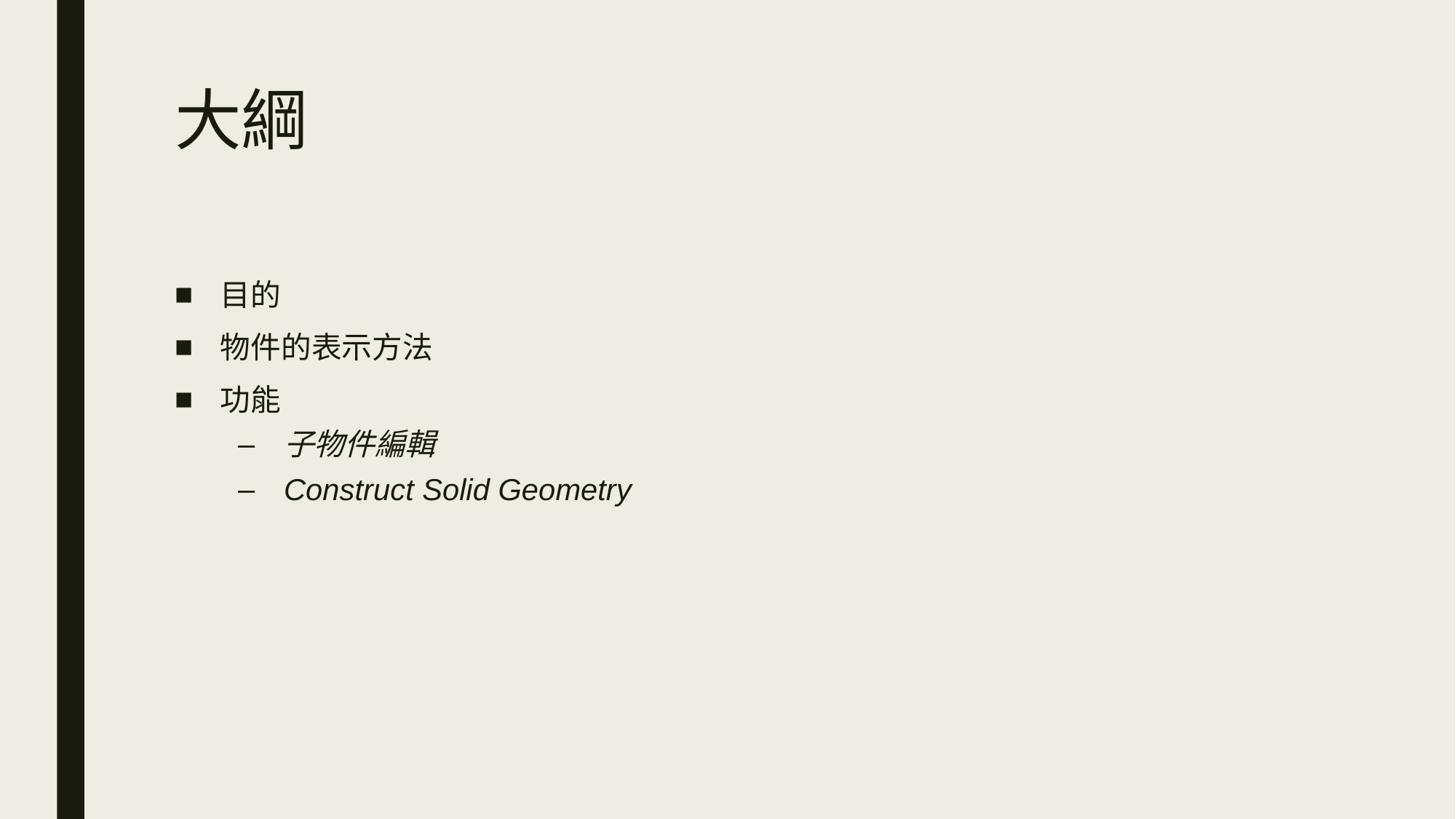

# 大綱
目的
物件的表示方法
功能
子物件編輯
Construct Solid Geometry